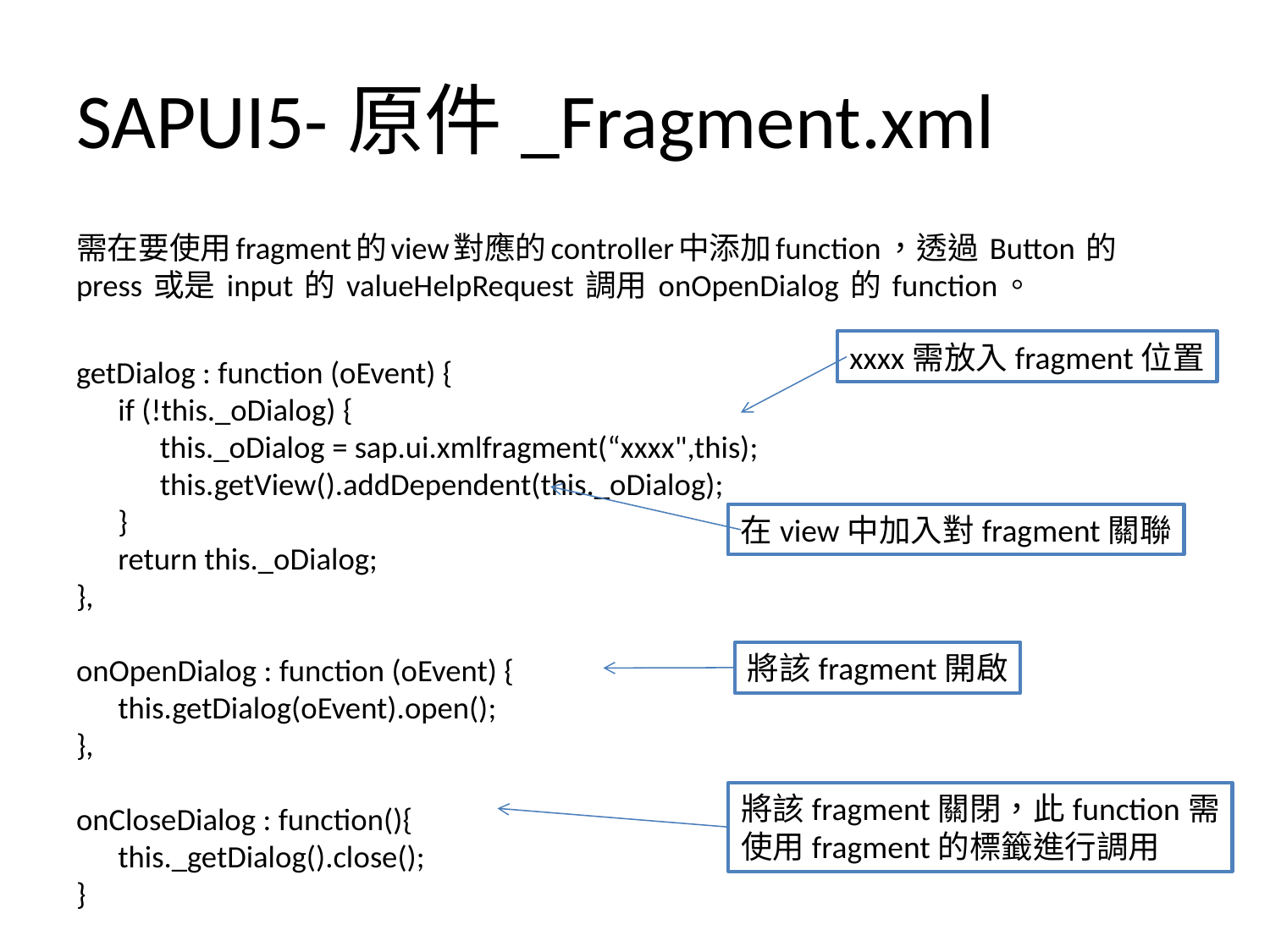

# SAPUI5-原件_Fragment.xml
需在要使用fragment的view對應的controller中添加function，透過 Button 的 press 或是 input 的 valueHelpRequest 調用 onOpenDialog 的 function。

getDialog : function (oEvent) {
      if (!this._oDialog) {
            this._oDialog = sap.ui.xmlfragment(“xxxx",this);
            this.getView().addDependent(this._oDialog);
      }
      return this._oDialog;
},
onOpenDialog : function (oEvent) {
      this.getDialog(oEvent).open();
},
onCloseDialog : function(){
      this._getDialog().close();
}
xxxx需放入fragment位置
在view中加入對fragment關聯
將該fragment開啟
將該fragment關閉，此function需
使用fragment的標籤進行調用